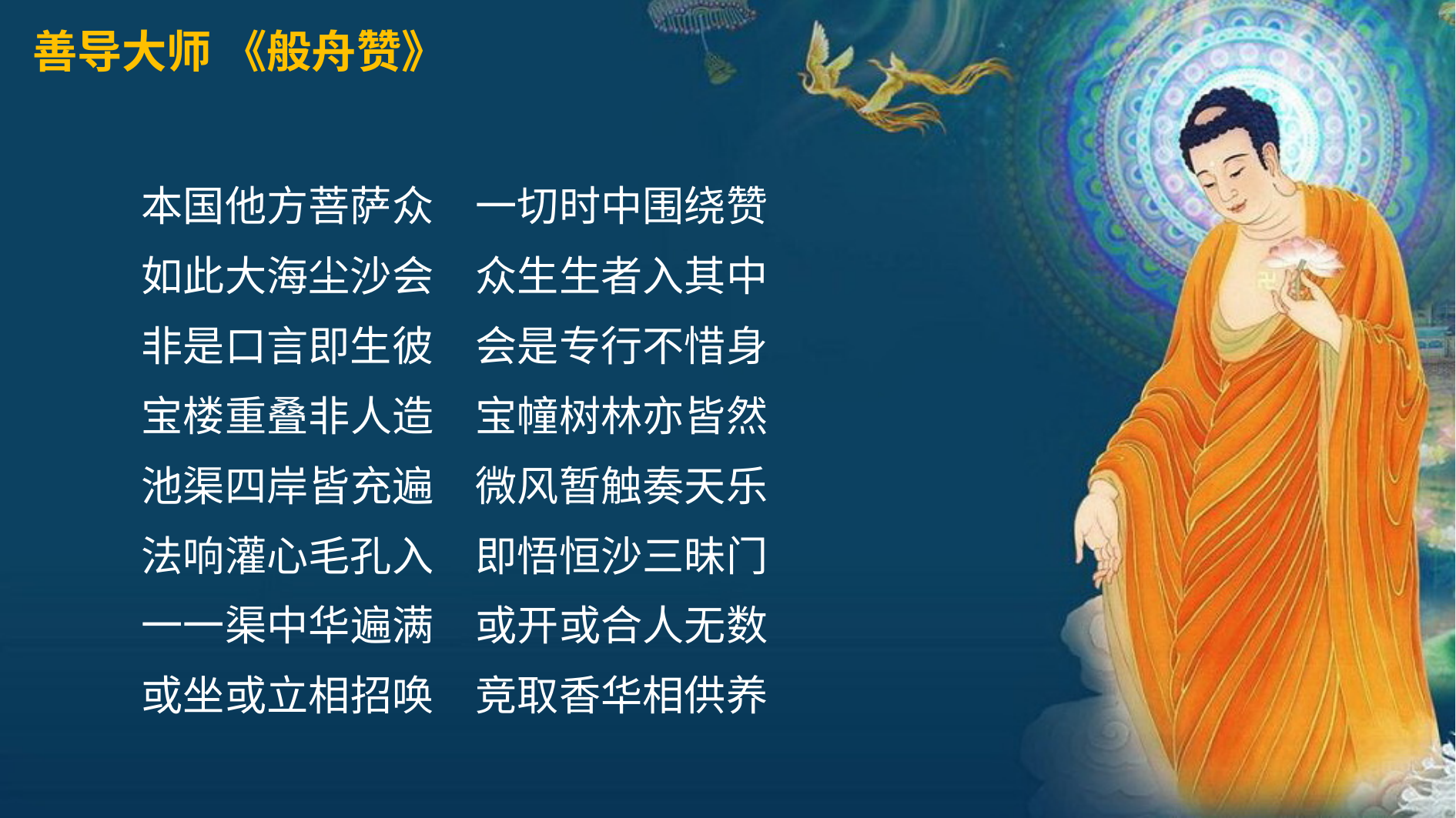

善导大师 《般舟赞》

本国他方菩萨众　一切时中围绕赞
如此大海尘沙会　众生生者入其中
非是口言即生彼　会是专行不惜身
宝楼重叠非人造　宝幢树林亦皆然
池渠四岸皆充遍　微风暂触奏天乐
法响灌心毛孔入　即悟恒沙三昧门
一一渠中华遍满　或开或合人无数
或坐或立相招唤　竞取香华相供养